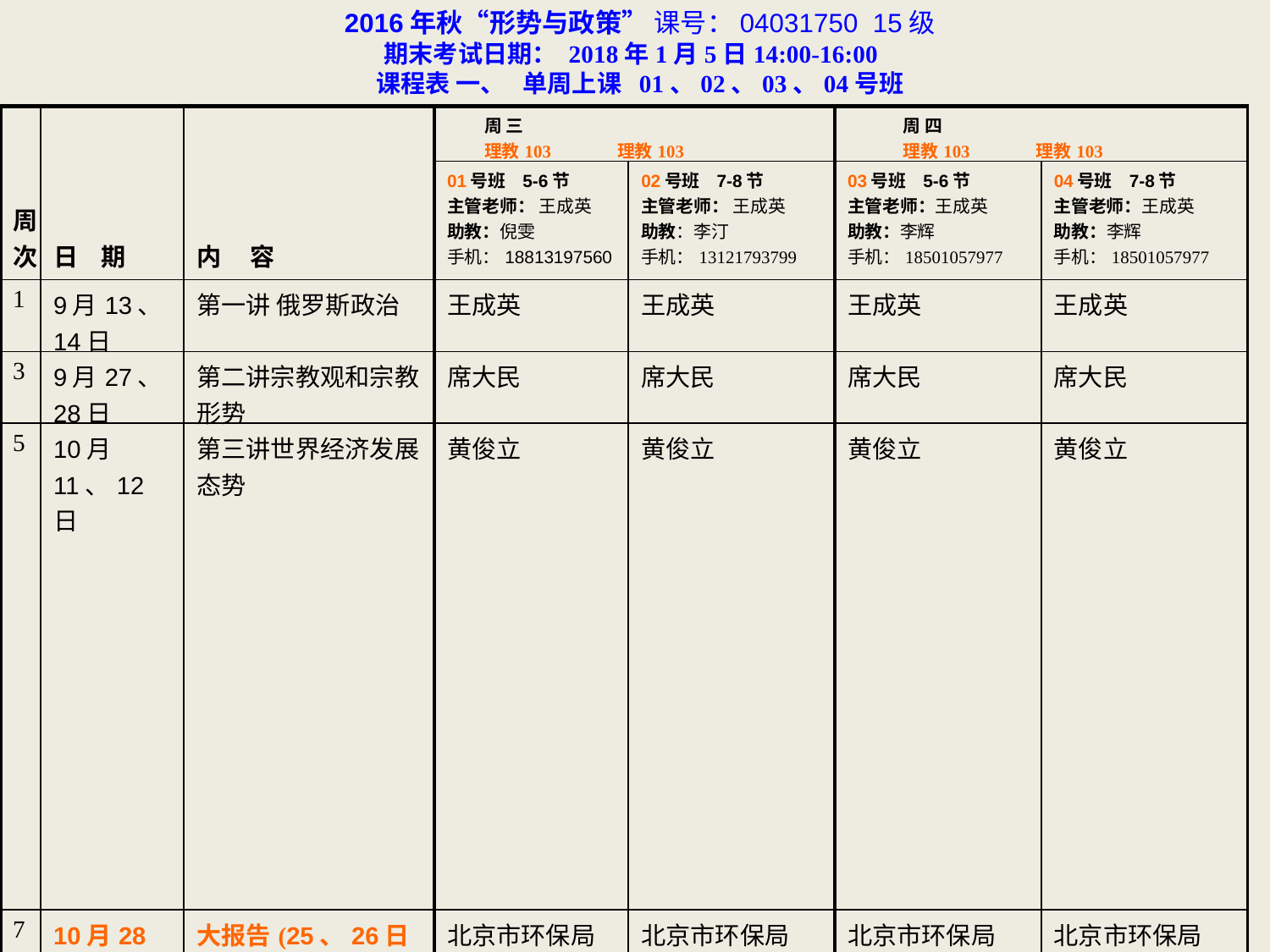

2016年秋“形势与政策” 课号：04031750  15级
期末考试日期： 2018年1月5日14:00-16:00
课程表 一、   单周上课  01、02、03、04号班
| 周次 | 日 期 | 内 容 | 周 三 理教103 理教103 |  | 周 四 理教103 理教103 |  |
| --- | --- | --- | --- | --- | --- | --- |
|  |  |  | 01号班 5-6节 主管老师： 王成英 助教：倪雯 手机：18813197560 | 02号班 7-8节 主管老师： 王成英 助教：李汀 手机：13121793799 | 03号班 5-6节 主管老师：王成英 助教：李辉 手机：18501057977 | 04号班 7-8节 主管老师：王成英 助教：李辉 手机：18501057977 |
| 1 | 9月13、14日 | 第一讲 俄罗斯政治 | 王成英 | 王成英 | 王成英 | 王成英 |
| 3 | 9月27、28日 | 第二讲宗教观和宗教形势 | 席大民 | 席大民 | 席大民 | 席大民 |
| 5 | 10月11、12日 | 第三讲世界经济发展态势 | 黄俊立 | 黄俊立 | 黄俊立 | 黄俊立 |
| 7 | 10月28日 | 大报告(25、26日停课) | 北京市环保局 | 北京市环保局 | 北京市环保局 | 北京市环保局 |
| 9 | 11月8、9日 | 第四讲世界政治 | 王燕 | 王燕 | 王燕 | 王燕 |
| 11 | 11月25日 | 大报告(22、23日停课) | 郝平 | 郝平 | 郝平 | 郝平 |
| 13 | 12月6、7日 | 第五讲世界政治 | 王燕 | 王燕 | 王燕 | 王燕 |
| 15 | 12月20、21日 | 第六讲 世界经济热点问题 课后答疑 | 贺大兴 主管老师和助教负责 | 贺大兴 主管老师和助教负责 | 贺大兴 主管老师和助教负责 | 贺大兴 主管老师和助教负责 |